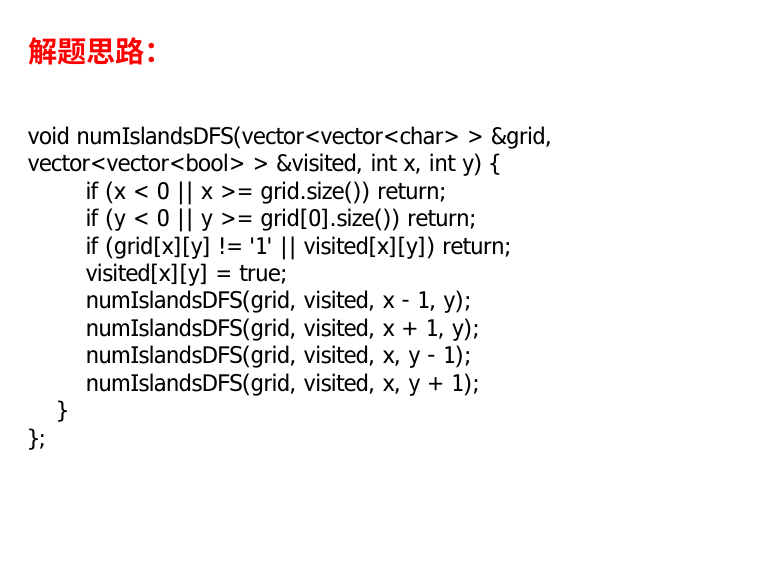

# 解题思路：
void numIslandsDFS(vector<vector<char> > &grid, vector<vector<bool> > &visited, int x, int y) {
        if (x < 0 || x >= grid.size()) return;
        if (y < 0 || y >= grid[0].size()) return;
        if (grid[x][y] != '1' || visited[x][y]) return;
        visited[x][y] = true;
        numIslandsDFS(grid, visited, x - 1, y);
        numIslandsDFS(grid, visited, x + 1, y);
        numIslandsDFS(grid, visited, x, y - 1);
        numIslandsDFS(grid, visited, x, y + 1);
    }
};